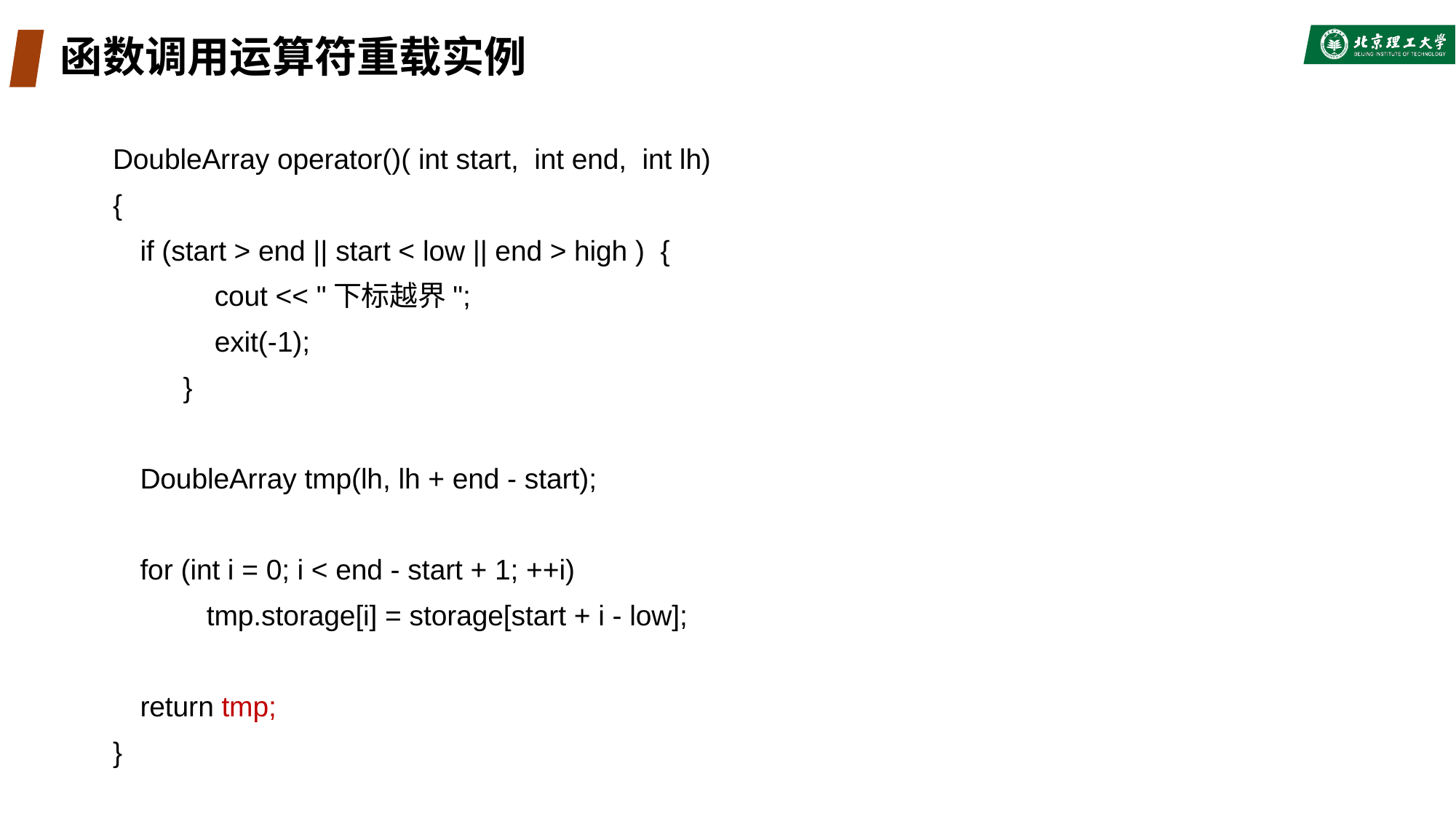

# 函数调用运算符重载实例
DoubleArray operator()( int start,  int end,  int lh)
{
	if (start > end || start < low || end > high )  {
             cout << "下标越界";
             exit(-1);
         }

	DoubleArray tmp(lh, lh + end - start);

	for (int i = 0; i < end - start + 1; ++i)
            tmp.storage[i] = storage[start + i - low];

	return tmp;
}